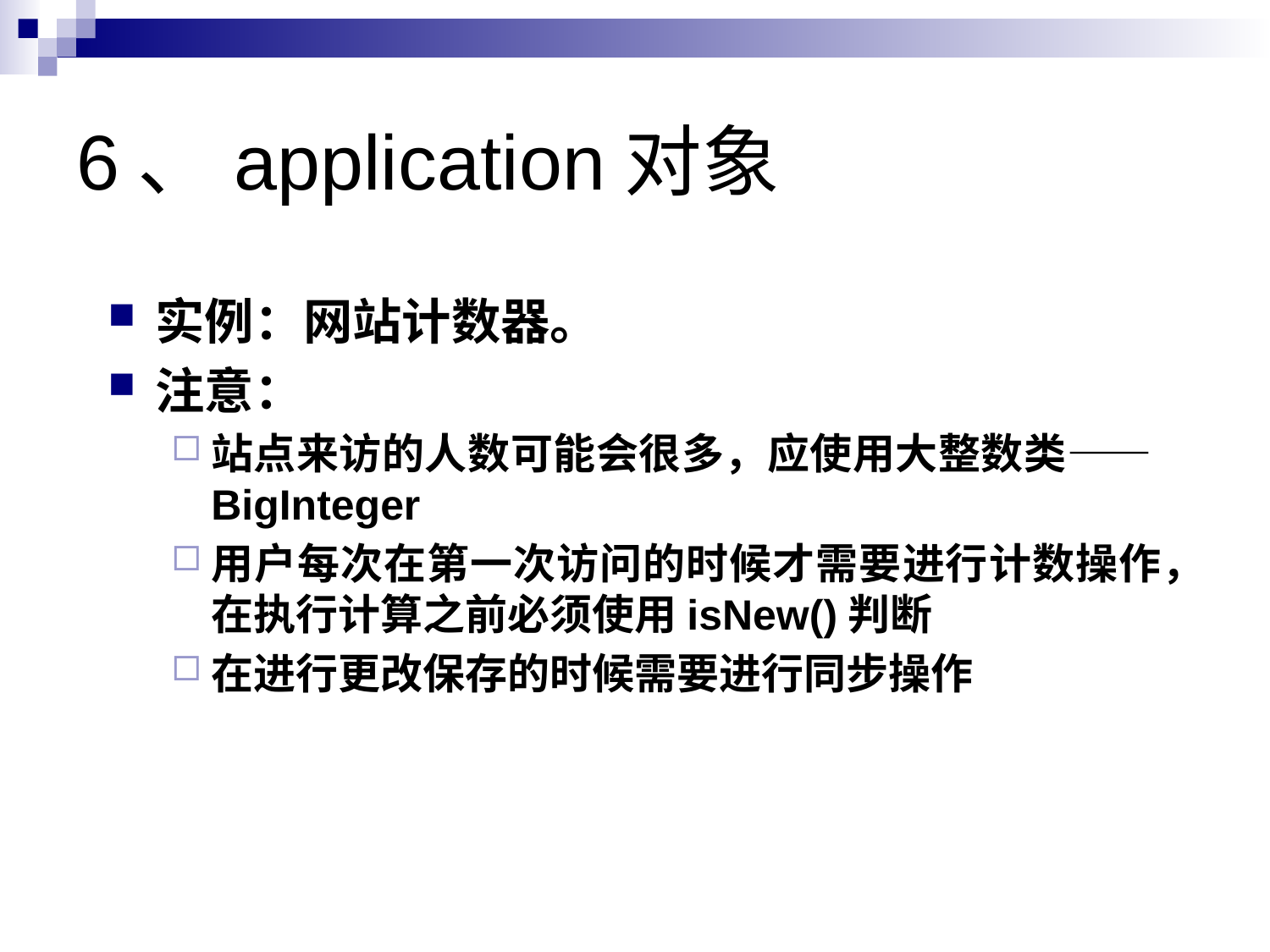

# 6、application对象
实例：网站计数器。
注意：
站点来访的人数可能会很多，应使用大整数类——BigInteger
用户每次在第一次访问的时候才需要进行计数操作，在执行计算之前必须使用isNew()判断
在进行更改保存的时候需要进行同步操作
36